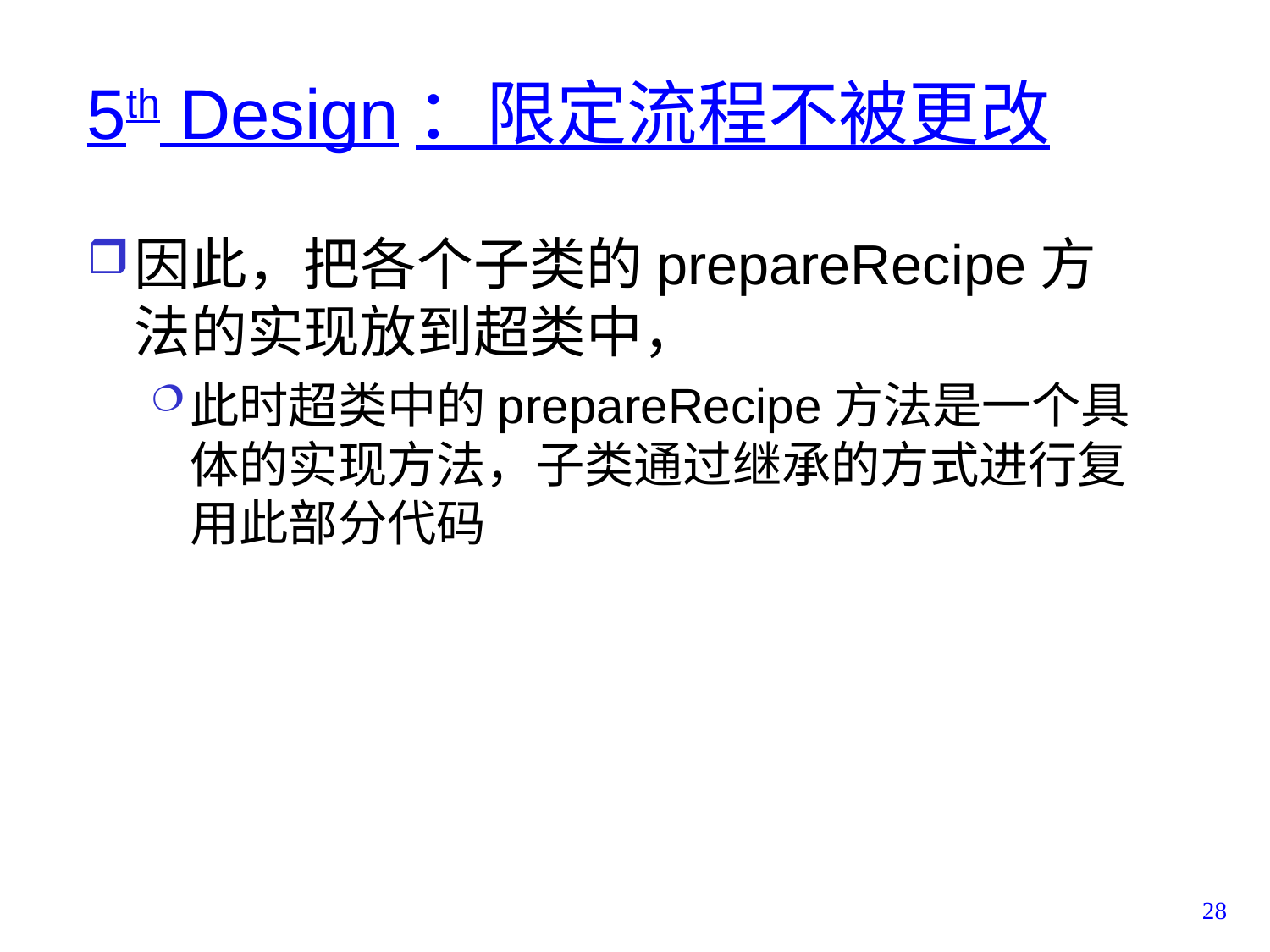

# 5th Design：限定流程不被更改
因此，把各个子类的prepareRecipe方法的实现放到超类中，
此时超类中的prepareRecipe方法是一个具体的实现方法，子类通过继承的方式进行复用此部分代码
28